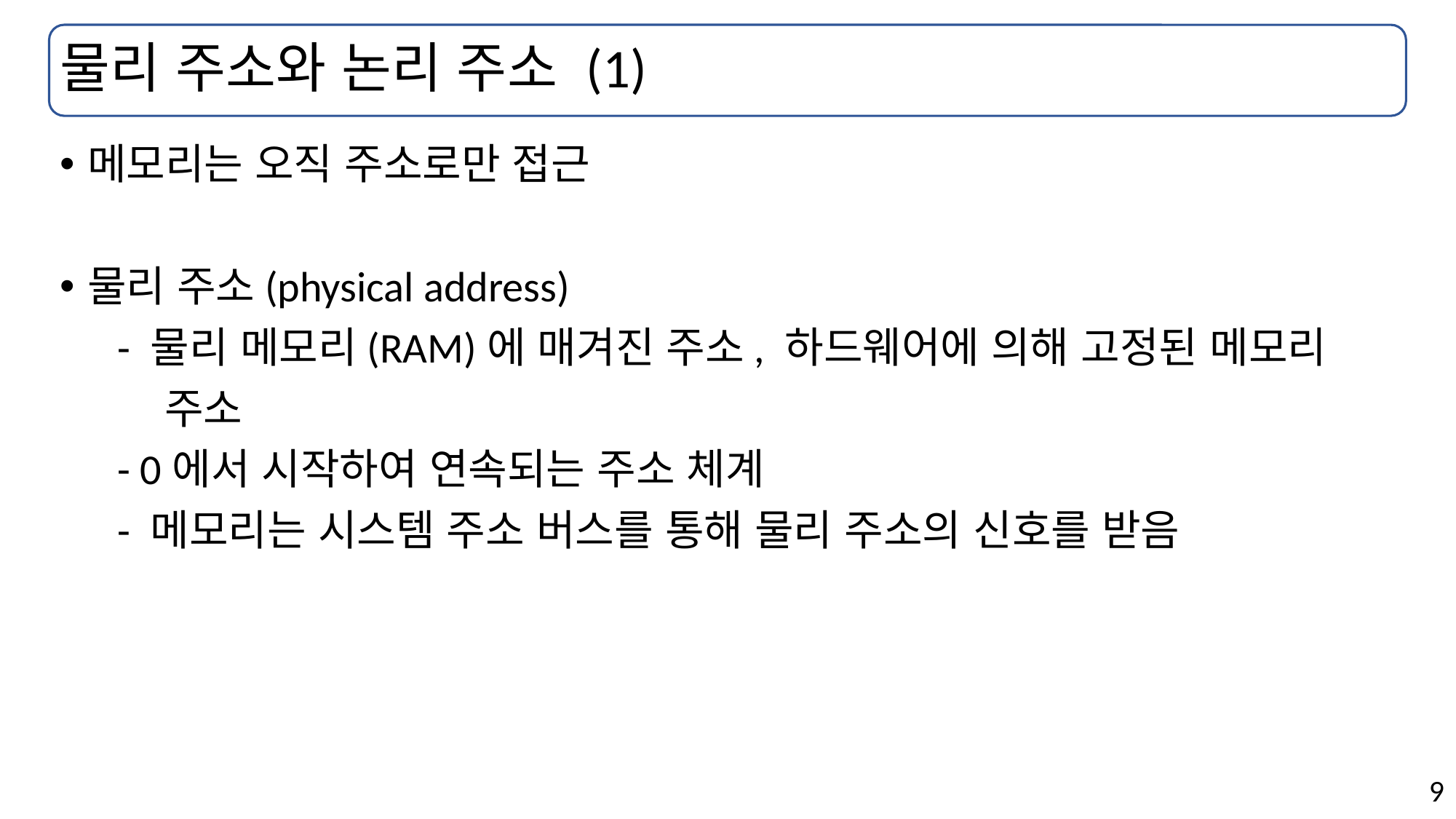

# 물리 주소와 논리 주소 (1)
메모리는 오직 주소로만 접근

물리 주소(physical address)
      - 물리 메모리(RAM)에 매겨진 주소, 하드웨어에 의해 고정된 메모리
        주소
      - 0에서 시작하여 연속되는 주소 체계
      - 메모리는 시스템 주소 버스를 통해 물리 주소의 신호를 받음